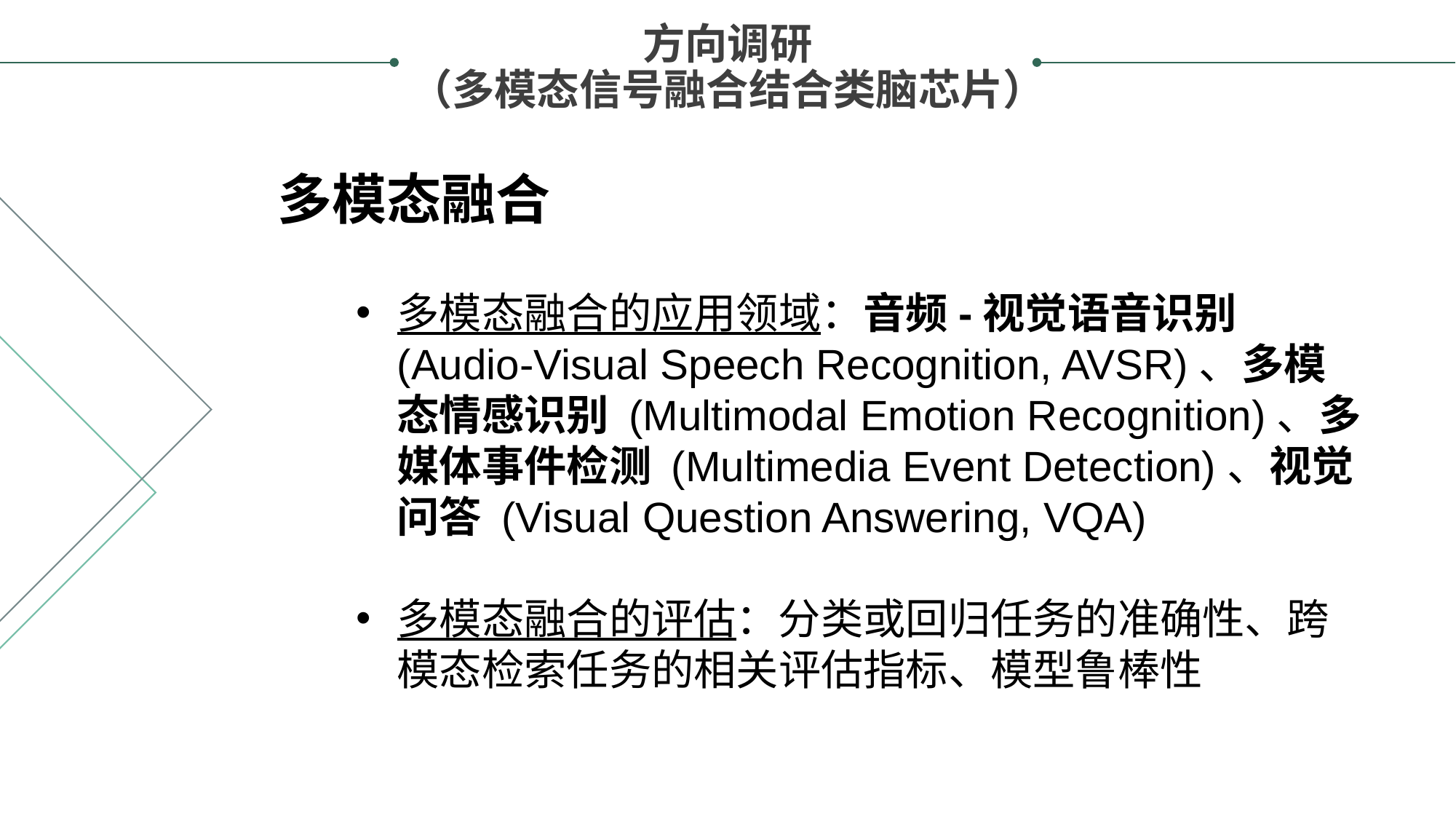

方向调研
（多模态信号融合结合类脑芯片）
多模态融合

多模态融合的应用领域：音频-视觉语音识别 (Audio-Visual Speech Recognition, AVSR)、多模态情感识别 (Multimodal Emotion Recognition)、多媒体事件检测 (Multimedia Event Detection)、视觉问答 (Visual Question Answering, VQA)

多模态融合的评估：分类或回归任务的准确性、跨模态检索任务的相关评估指标、模型鲁棒性